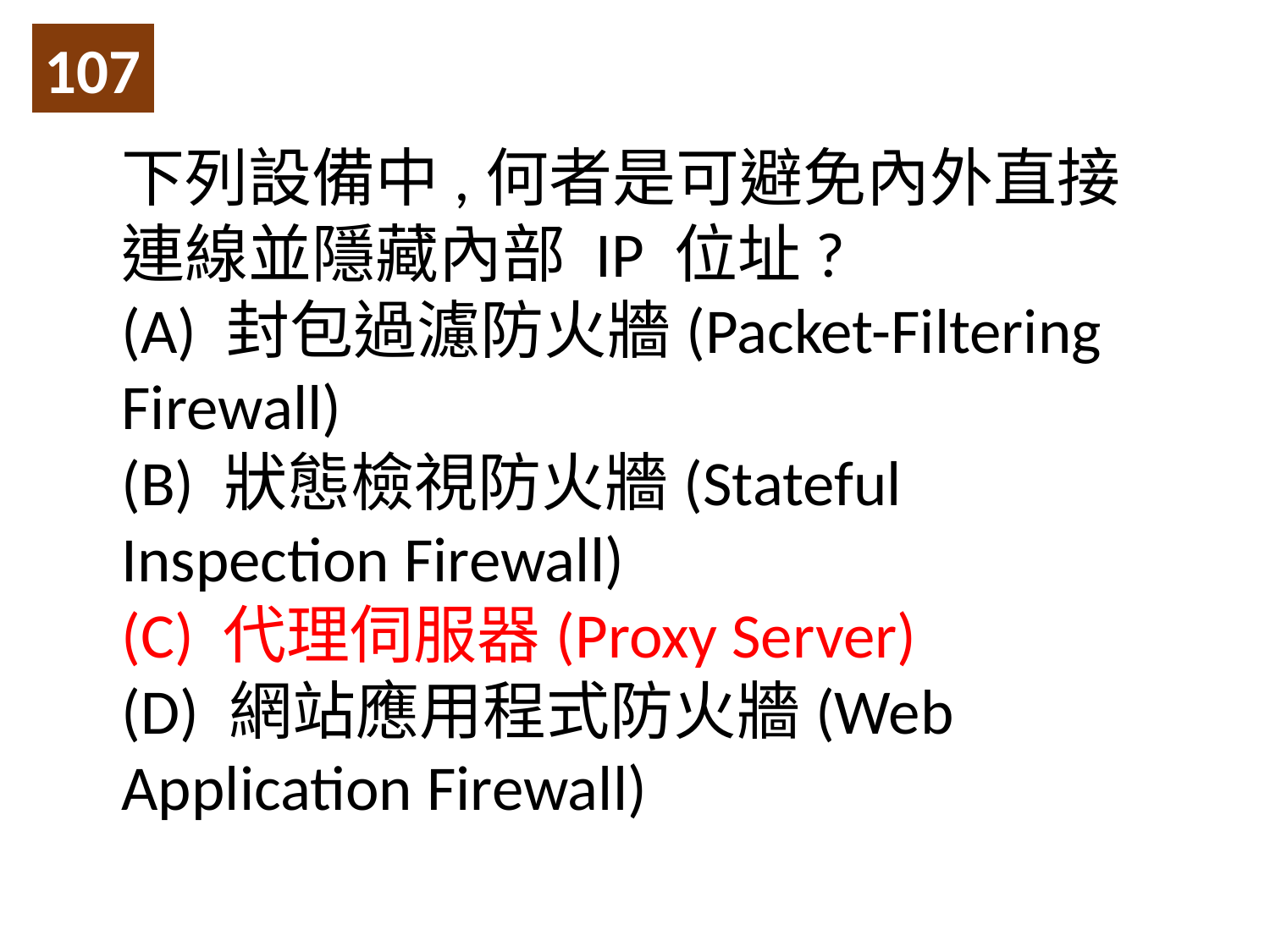

107
下列設備中,何者是可避免內外直接連線並隱藏內部 IP 位址?
(A) 封包過濾防火牆(Packet-Filtering Firewall)
(B) 狀態檢視防火牆(Stateful Inspection Firewall)
(C) 代理伺服器(Proxy Server)
(D) 網站應用程式防火牆(Web Application Firewall)